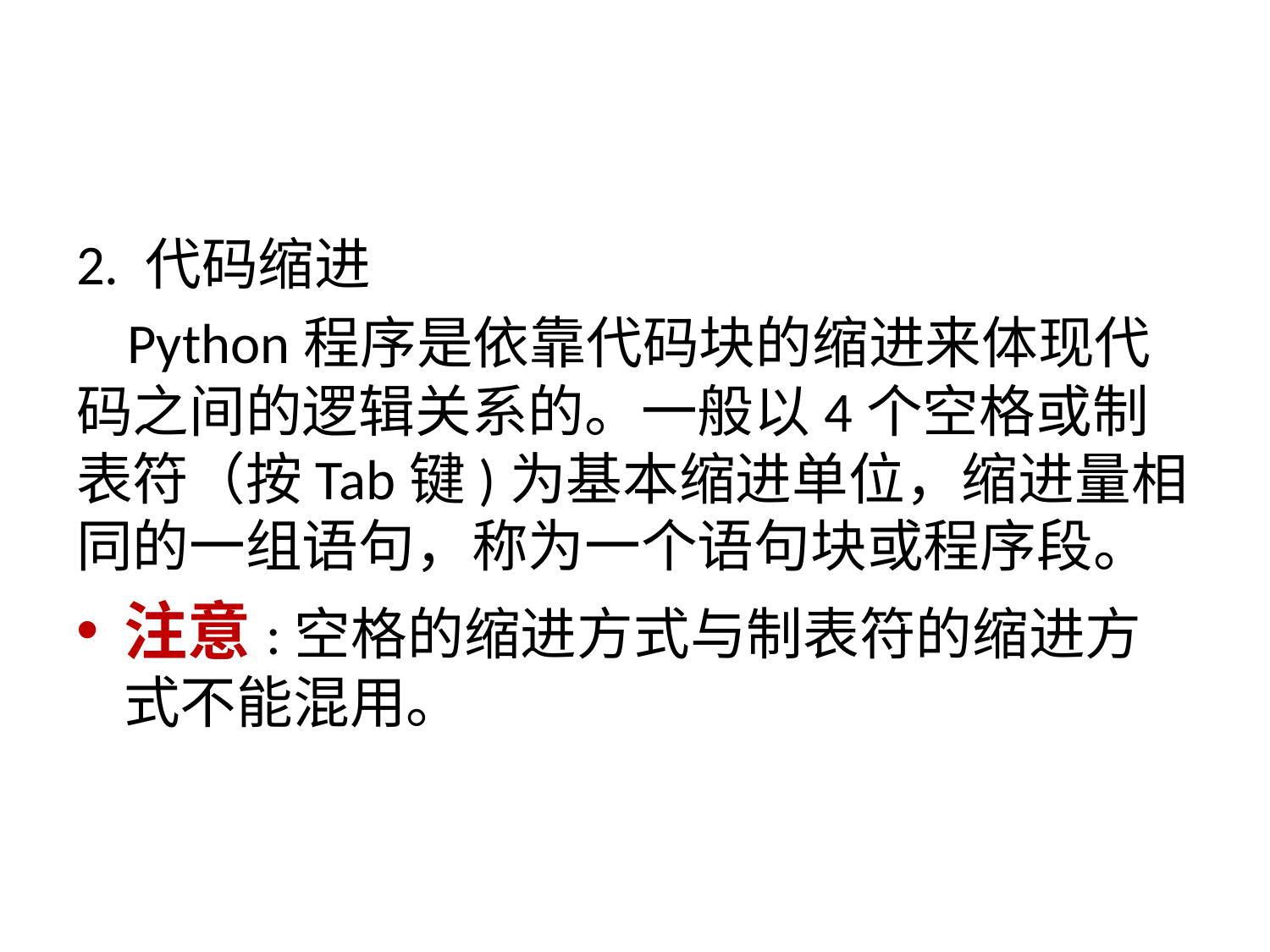

2. 代码缩进
    Python程序是依靠代码块的缩进来体现代码之间的逻辑关系的。一般以4个空格或制表符（按Tab键)为基本缩进单位，缩进量相同的一组语句，称为一个语句块或程序段。
注意:空格的缩进方式与制表符的缩进方式不能混用。